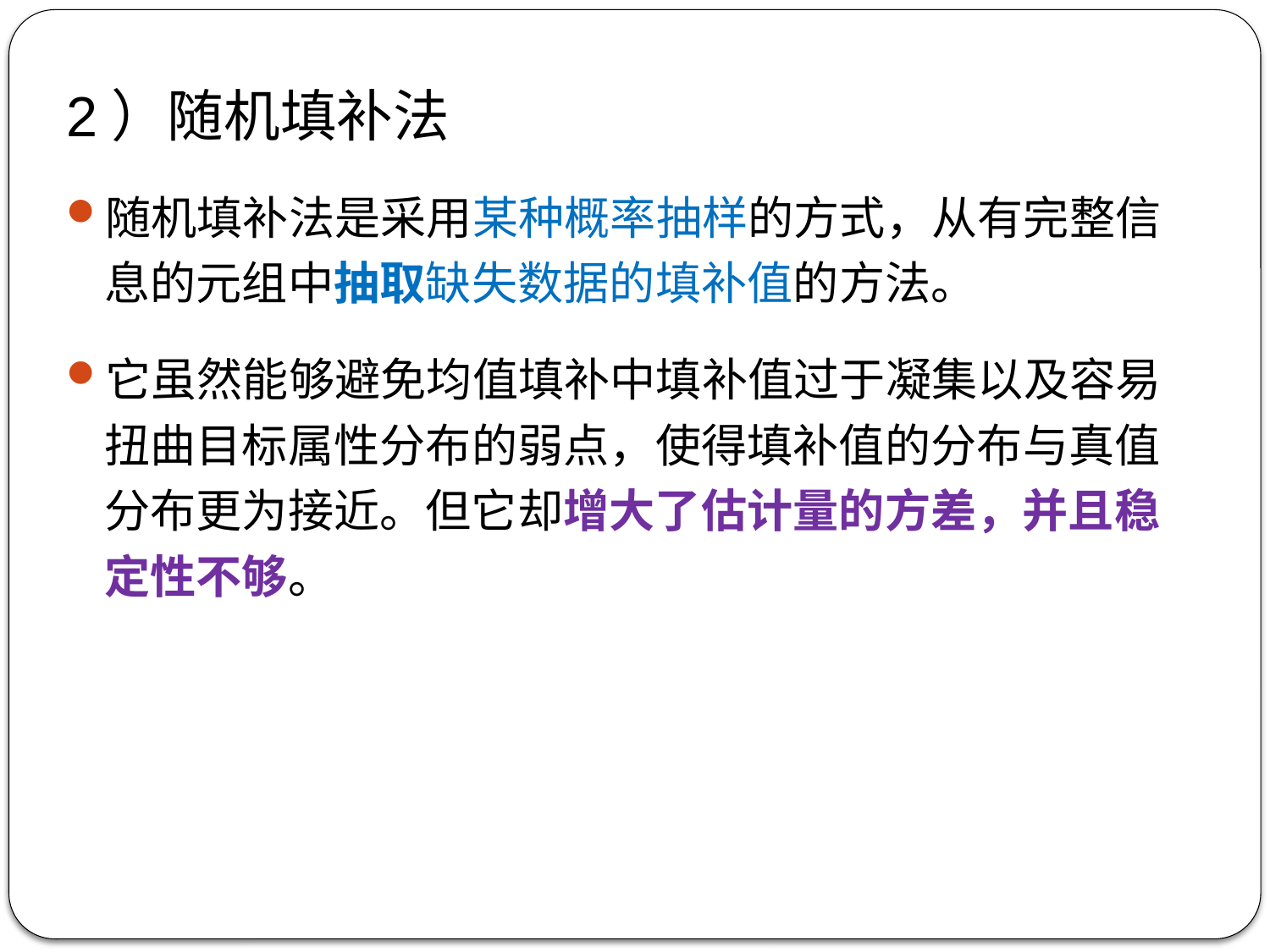

2）随机填补法
随机填补法是采用某种概率抽样的方式，从有完整信息的元组中抽取缺失数据的填补值的方法。
它虽然能够避免均值填补中填补值过于凝集以及容易扭曲目标属性分布的弱点，使得填补值的分布与真值分布更为接近。但它却增大了估计量的方差，并且稳定性不够。

23